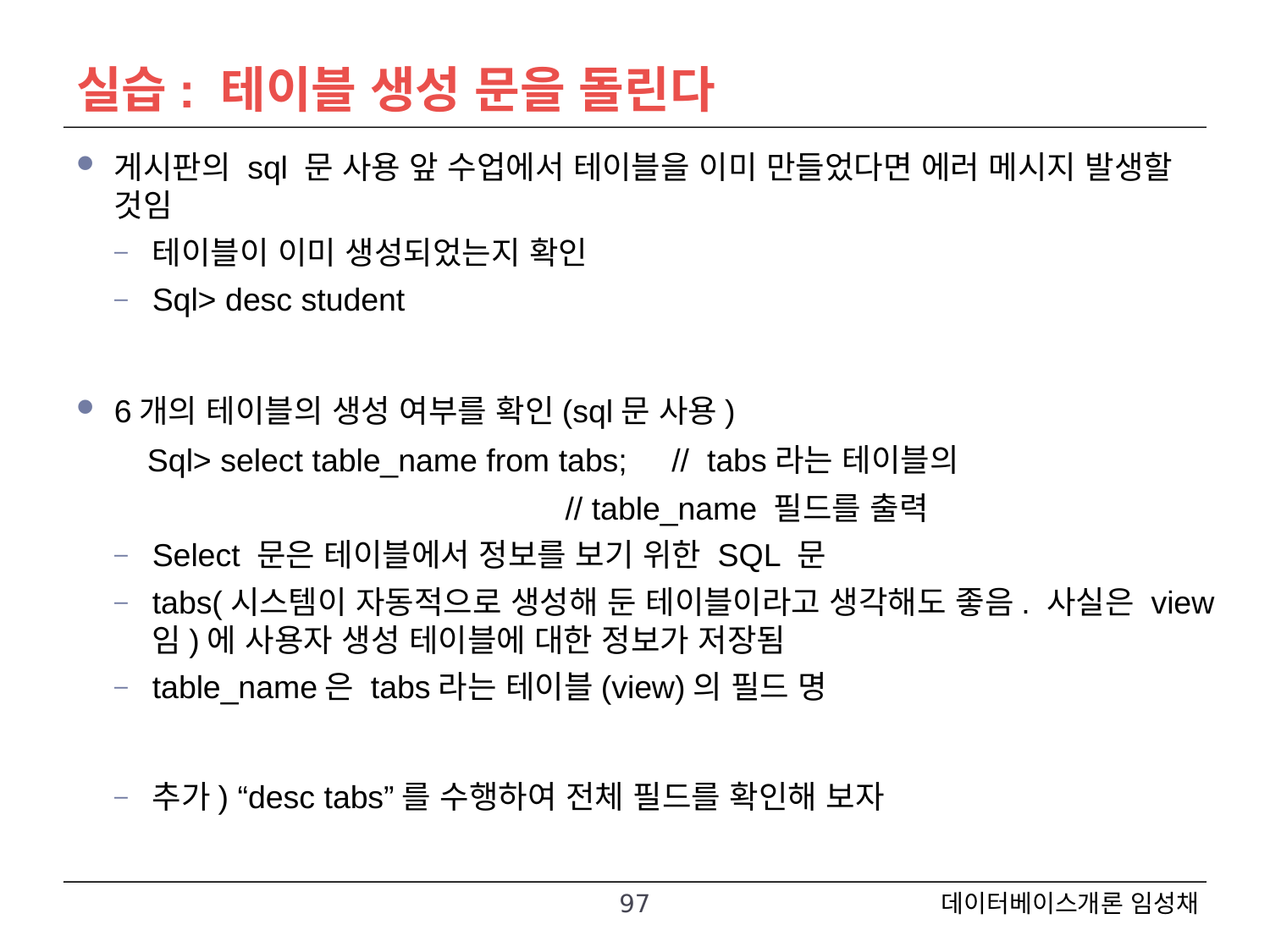

# 실습: 테이블 생성 문을 돌린다
게시판의 sql 문 사용 앞 수업에서 테이블을 이미 만들었다면 에러 메시지 발생할 것임
테이블이 이미 생성되었는지 확인
Sql> desc student

6개의 테이블의 생성 여부를 확인(sql문 사용)
        Sql> select table_name from tabs;     //  tabs라는 테이블의
                                                       // table_name 필드를 출력
Select 문은 테이블에서 정보를 보기 위한 SQL 문
tabs(시스템이 자동적으로 생성해 둔 테이블이라고 생각해도 좋음. 사실은 view임)에 사용자 생성 테이블에 대한 정보가 저장됨
table_name은 tabs라는 테이블(view)의 필드 명

추가) “desc tabs”를 수행하여 전체 필드를 확인해 보자

97
데이터베이스개론 임성채